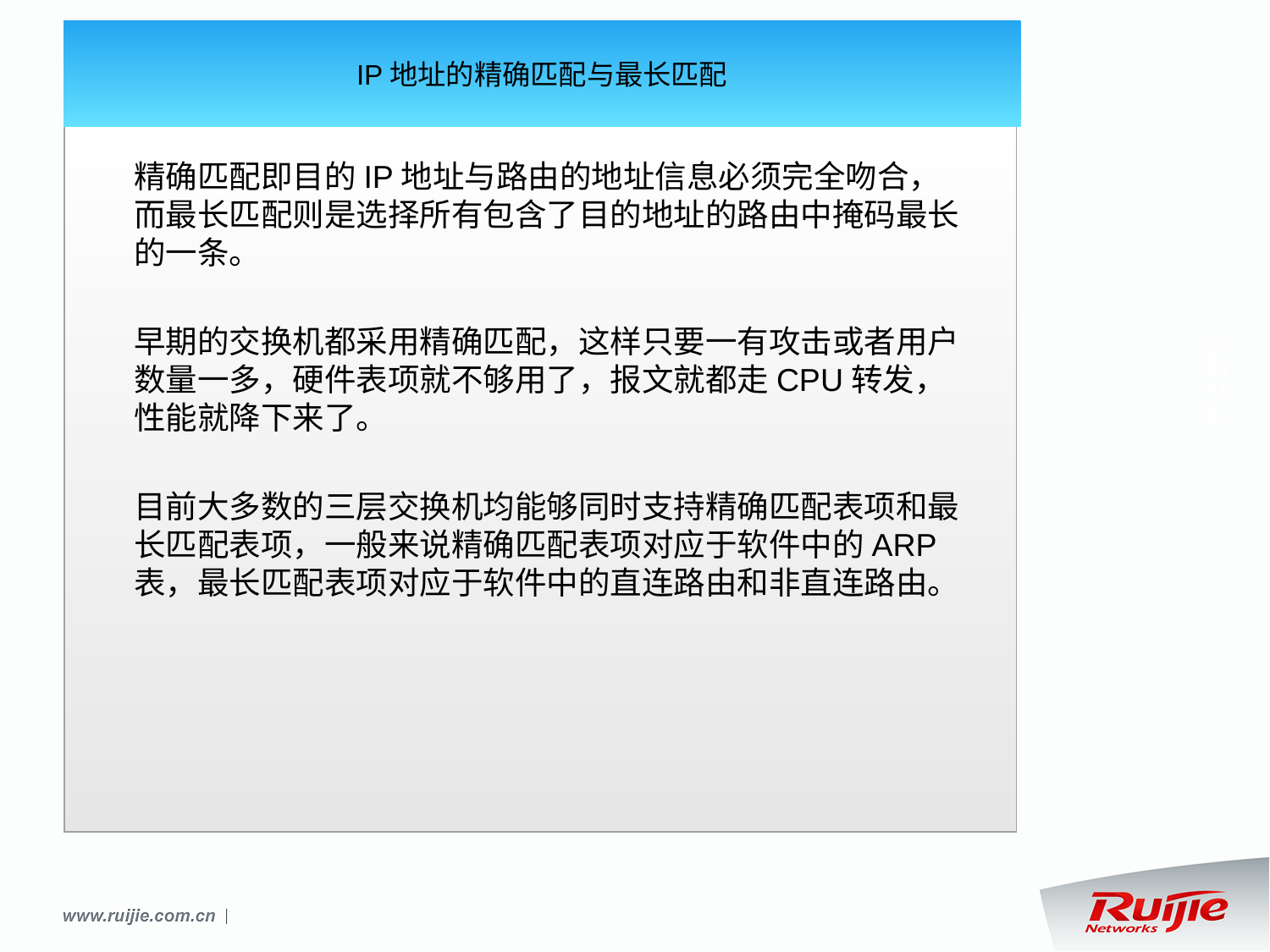

IP地址的精确匹配与最长匹配

精确匹配即目的IP地址与路由的地址信息必须完全吻合，而最长匹配则是选择所有包含了目的地址的路由中掩码最长的一条。

早期的交换机都采用精确匹配，这样只要一有攻击或者用户数量一多，硬件表项就不够用了，报文就都走CPU转发，性能就降下来了。

目前大多数的三层交换机均能够同时支持精确匹配表项和最长匹配表项，一般来说精确匹配表项对应于软件中的ARP表，最长匹配表项对应于软件中的直连路由和非直连路由。